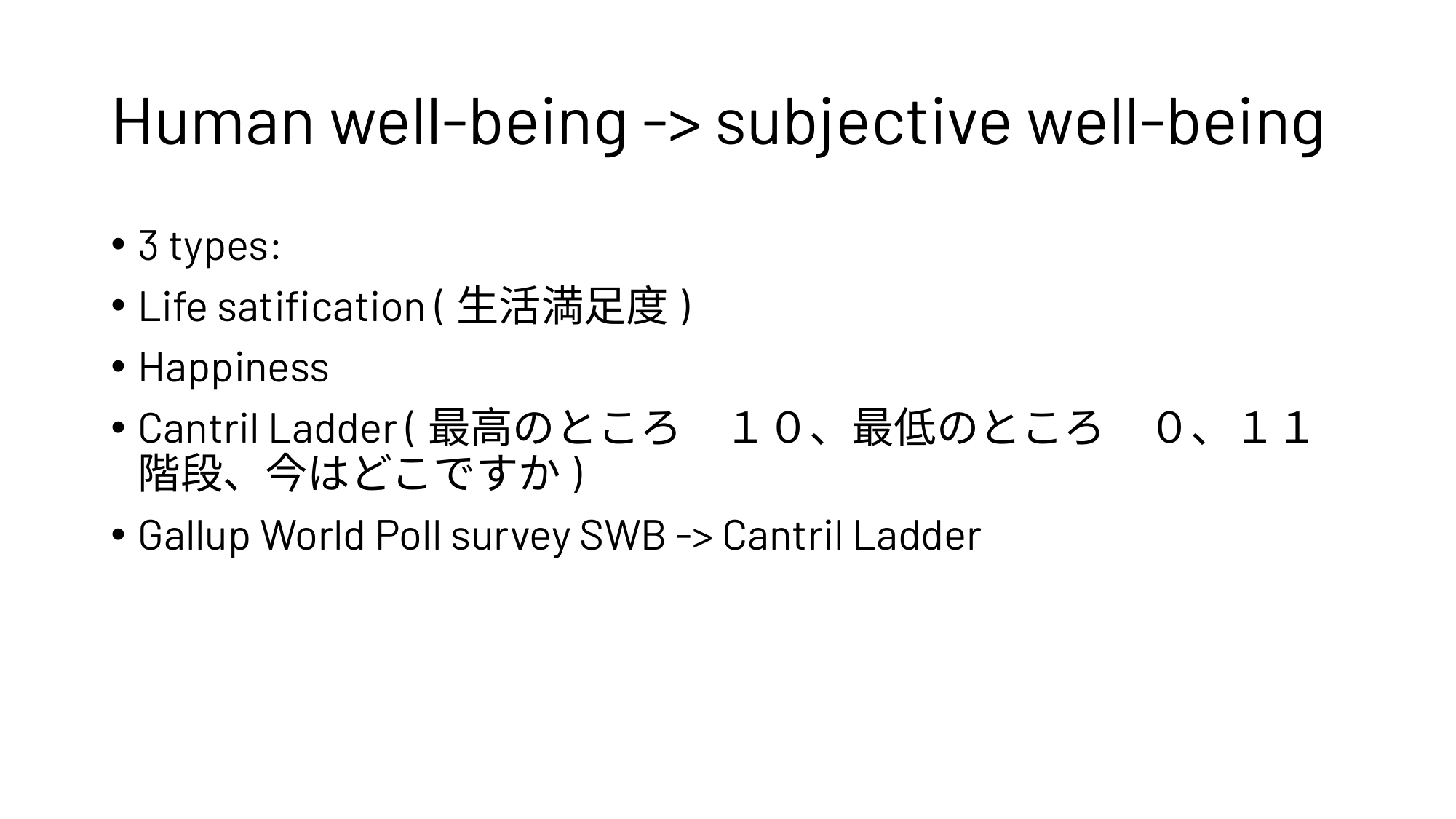

# Human well-being -> subjective well-being
3 types:
Life satification (生活満足度)
Happiness
Cantril Ladder (最高のところ　１０、最低のところ　０、１１階段、今はどこですか)
Gallup World Poll survey SWB -> Cantril Ladder